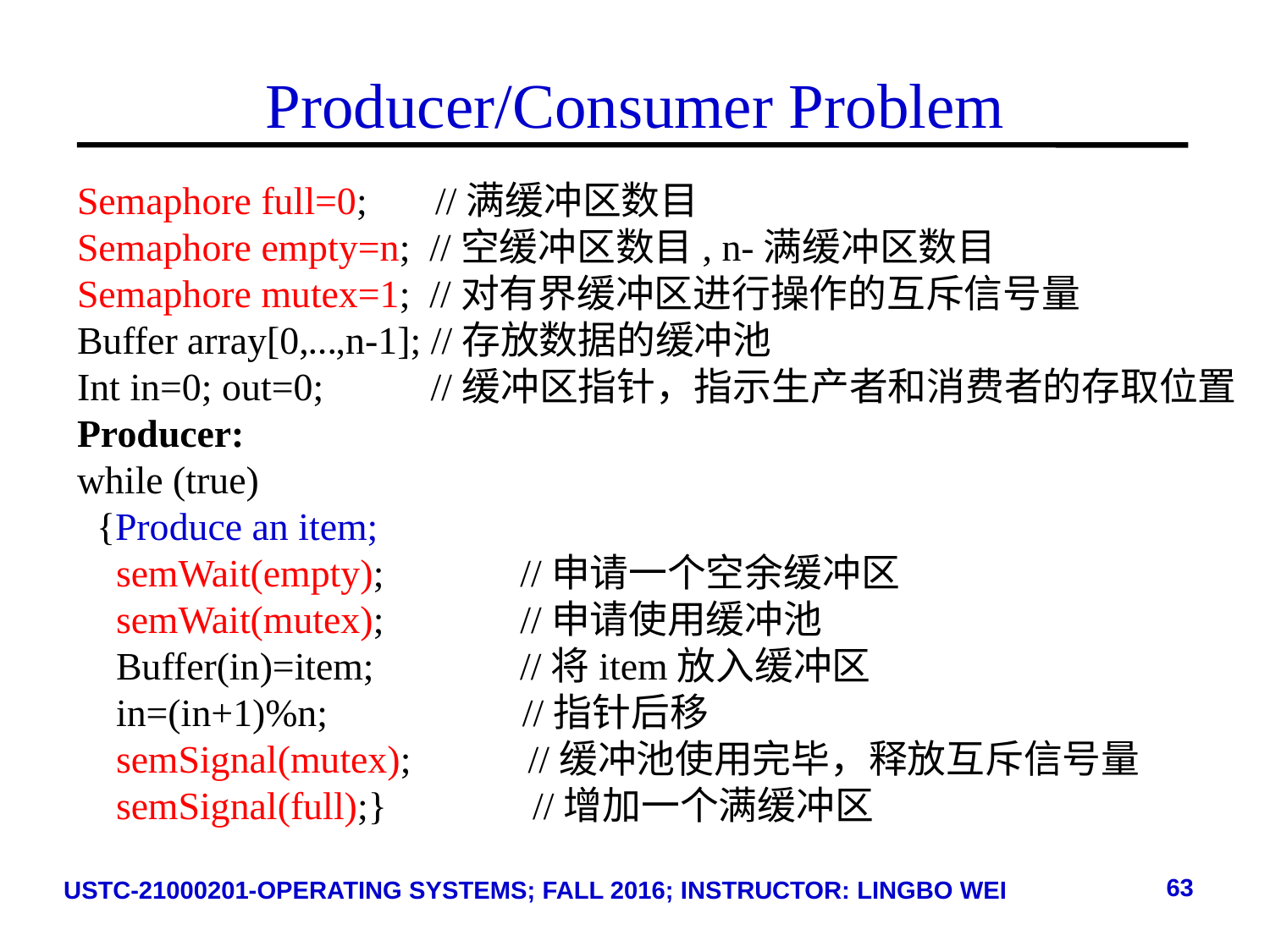

# Producer/Consumer Problem
Semaphore full=0;       //满缓冲区数目
Semaphore empty=n;  //空缓冲区数目, n-满缓冲区数目
Semaphore mutex=1;  //对有界缓冲区进行操作的互斥信号量
Buffer array[0,…,n-1]; //存放数据的缓冲池
Int in=0; out=0;           //缓冲区指针，指示生产者和消费者的存取位置
Producer:
while (true)
  {Produce an item;
    semWait(empty);              //申请一个空余缓冲区
    semWait(mutex);              //申请使用缓冲池
    Buffer(in)=item;               //将item放入缓冲区
    in=(in+1)%n;                    //指针后移
    semSignal(mutex);            //缓冲池使用完毕，释放互斥信号量
    semSignal(full);}               //增加一个满缓冲区
63
USTC-21000201-OPERATING SYSTEMS; FALL 2016; INSTRUCTOR: LINGBO WEI